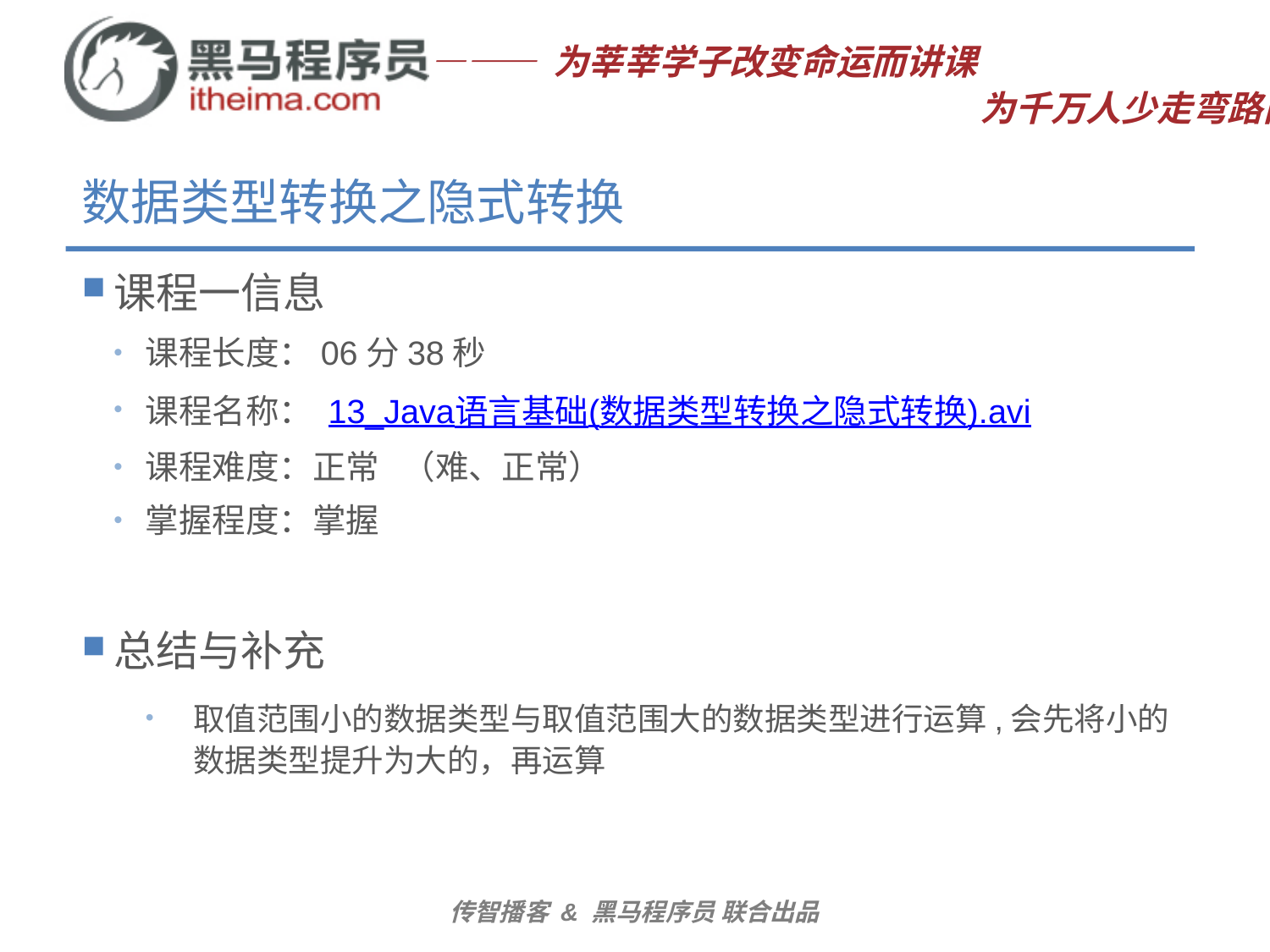

# 数据类型转换之隐式转换
课程一信息
课程长度：06分38秒
课程名称： 13_Java语言基础(数据类型转换之隐式转换).avi
课程难度：正常   （难、正常）
掌握程度：掌握

总结与补充
取值范围小的数据类型与取值范围大的数据类型进行运算,会先将小的数据类型提升为大的，再运算